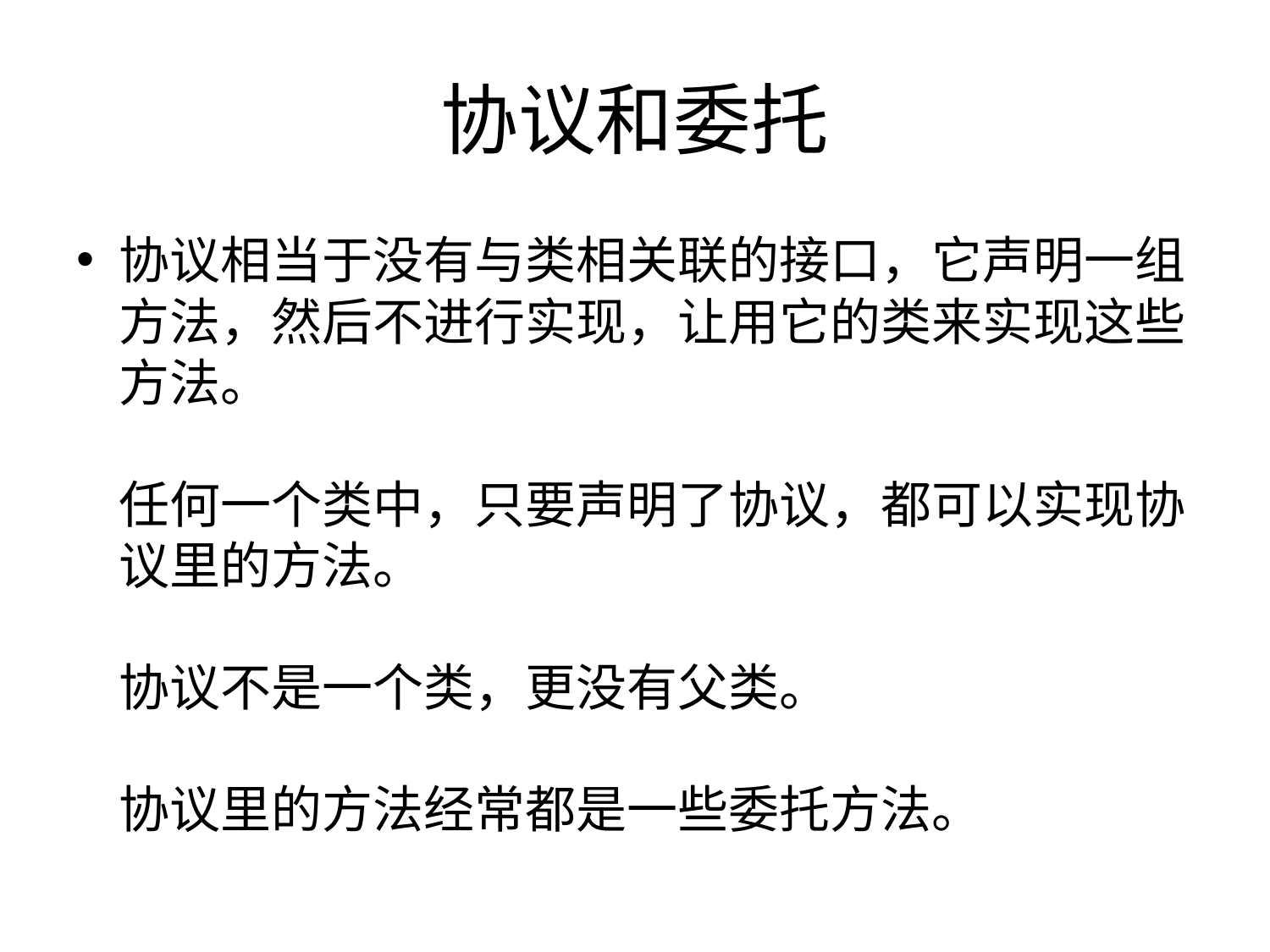

# 协议和委托
协议相当于没有与类相关联的接口，它声明一组方法，然后不进行实现，让用它的类来实现这些方法。
任何一个类中，只要声明了协议，都可以实现协议里的方法。
协议不是一个类，更没有父类。
协议里的方法经常都是一些委托方法。